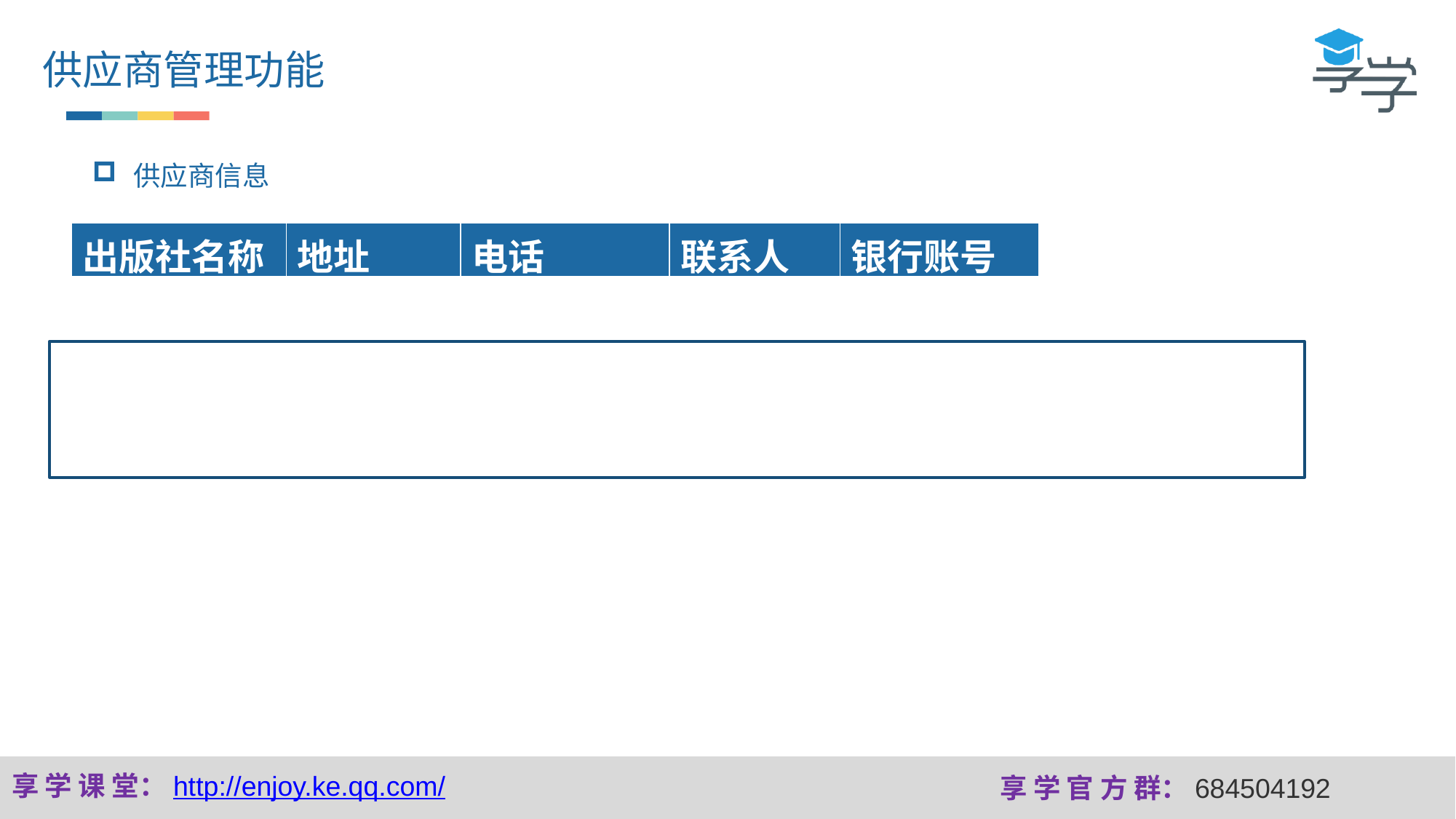

供应商管理功能

供应商信息
| 出版社名称 | 地址 | 电话 | 联系人 | 银行账号 |
| --- | --- | --- | --- | --- |

| 出版社名称 | 地址 | 电话 | 联系人 | 银行账号 | 银行支行 |
| --- | --- | --- | --- | --- | --- |